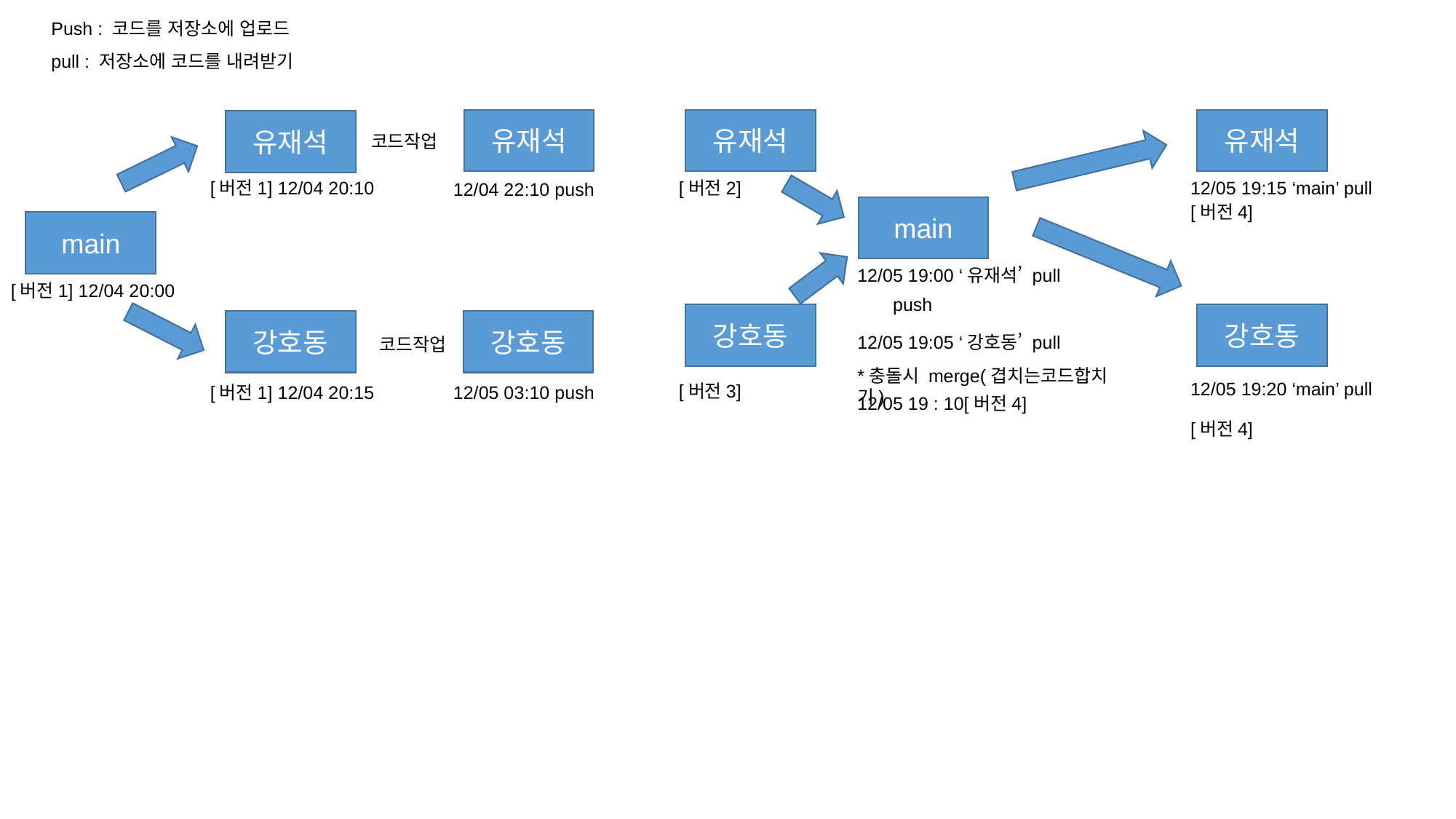

Push : 코드를 저장소에 업로드
pull : 저장소에 코드를 내려받기
유재석
유재석
유재석
유재석
코드작업

[버전2]
12/05 19:15 ‘main’ pull
[버전1] 12/04 20:10
12/04 22:10 push

[버전4]
main
main

12/05 19:00 ‘유재석’ pull
[버전1] 12/04 20:00
push
강호동
강호동
강호동
강호동

12/05 19:05 ‘강호동’ pull
코드작업
*충돌시 merge(겹치는코드합치기)
12/05 19:20 ‘main’ pull
[버전3]
[버전1] 12/04 20:15
12/05 03:10 push
12/05 19 : 10[버전4]
[버전4]